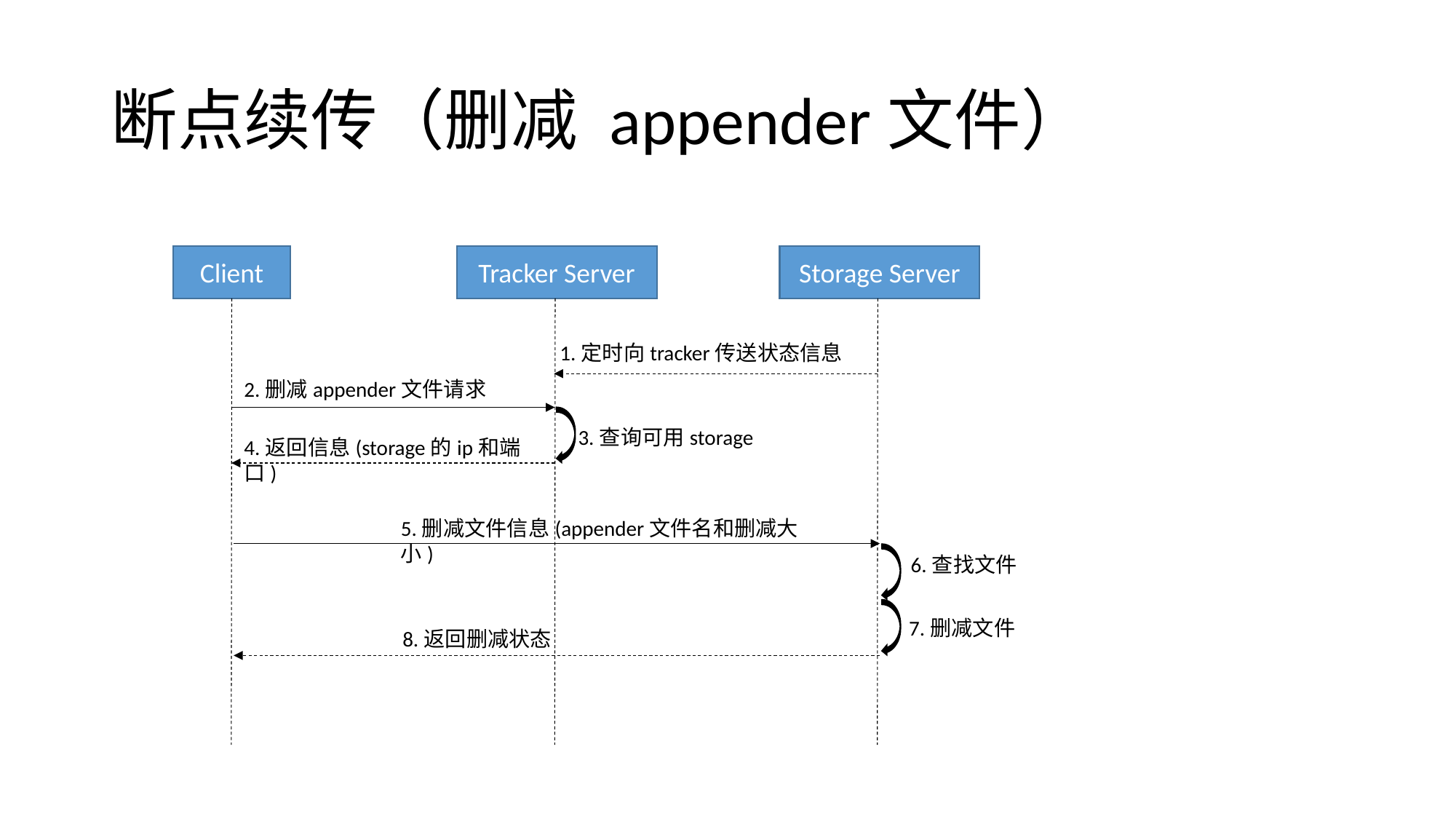

# 断点续传（删减 appender文件）
Client
Tracker Server
Storage Server
1.定时向tracker传送状态信息
2.删减appender文件请求

3.查询可用storage
4.返回信息(storage的ip和端口)
5.删减文件信息(appender文件名和删减大小)

6.查找文件

7.删减文件
8.返回删减状态